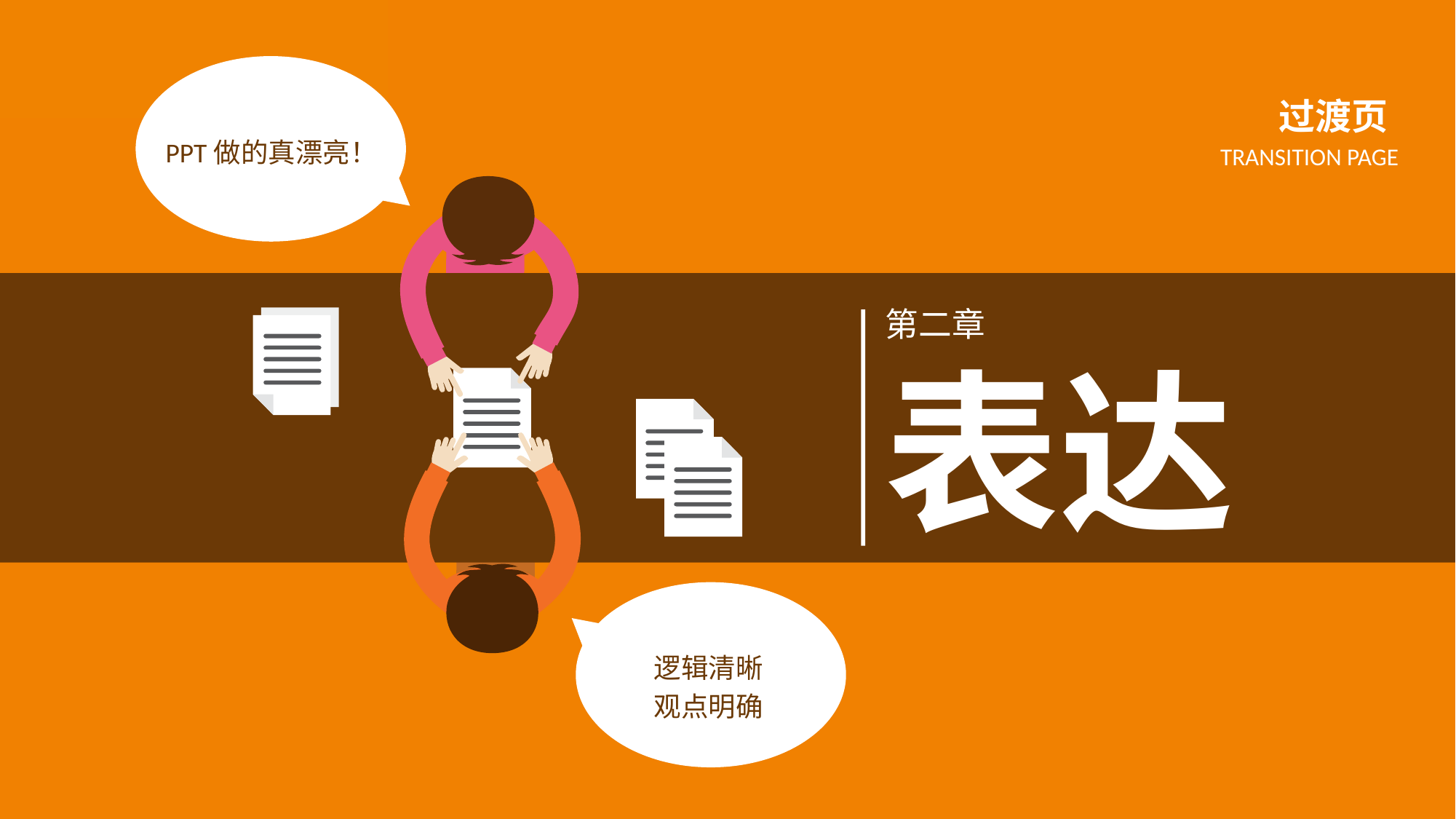

过渡页
TRANSITION PAGE
PPT做的真漂亮！
第二章
表达

逻辑清晰
观点明确